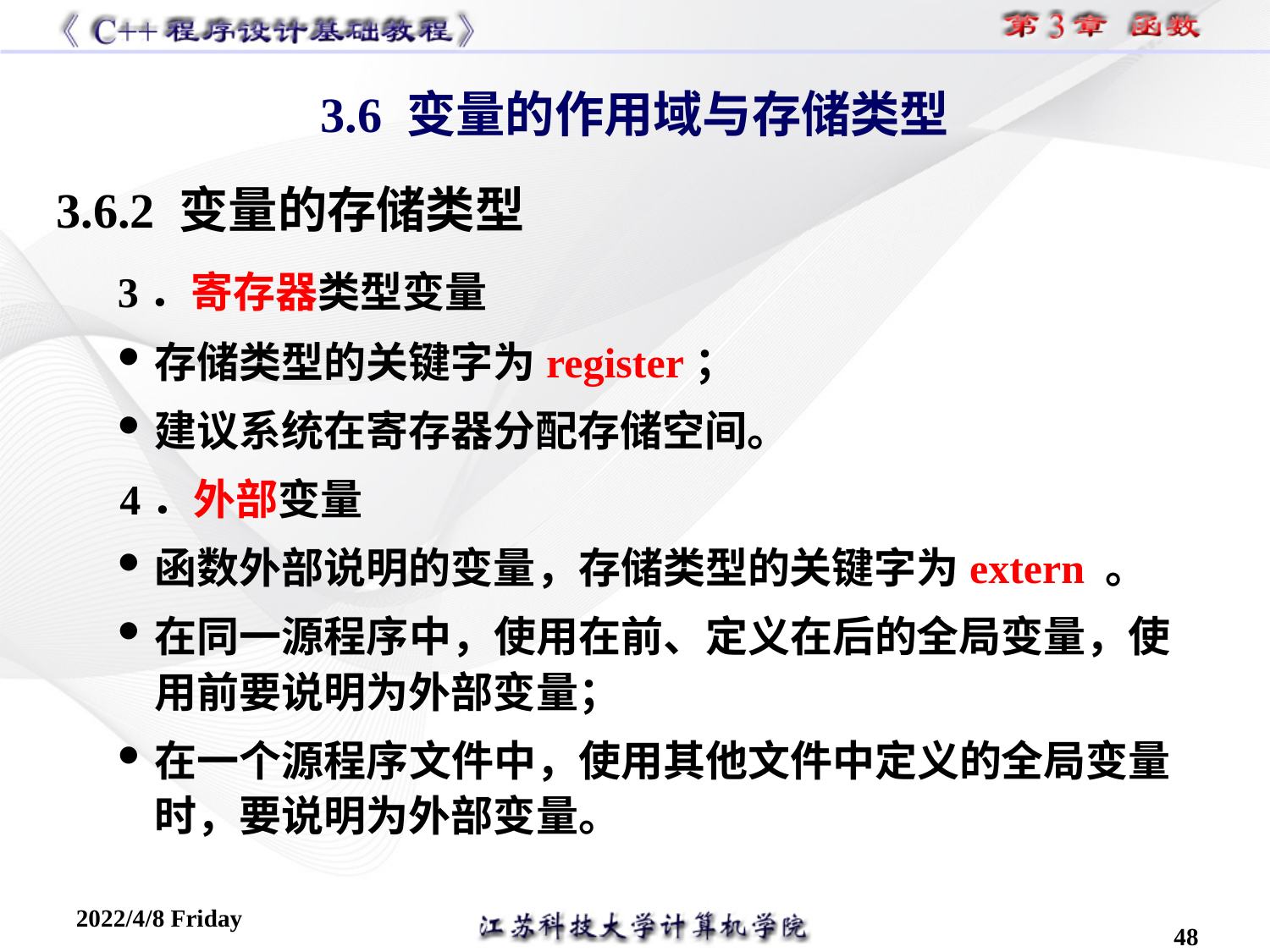

3.6 变量的作用域与存储类型
3.6.2 变量的存储类型
     3．寄存器类型变量
存储类型的关键字为register；
建议系统在寄存器分配存储空间。
      4．外部变量
函数外部说明的变量，存储类型的关键字为extern 。
在同一源程序中，使用在前、定义在后的全局变量，使用前要说明为外部变量；
在一个源程序文件中，使用其他文件中定义的全局变量时，要说明为外部变量。